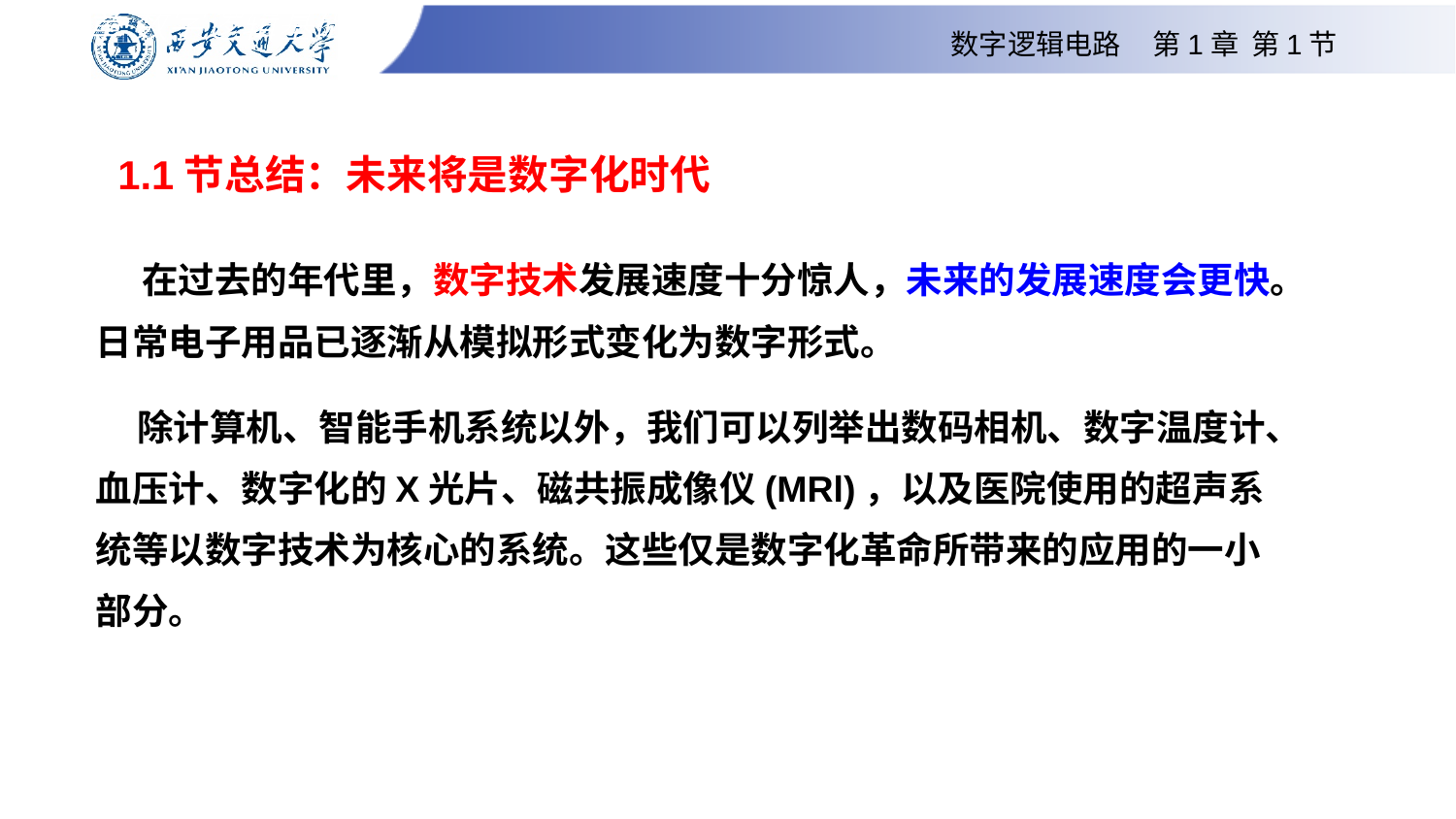

# 第一章 数字逻辑基础
数字逻辑电路     第1章  第1节
  1.1节总结：未来将是数字化时代
    在过去的年代里，数字技术发展速度十分惊人，未来的发展速度会更快。日常电子用品已逐渐从模拟形式变化为数字形式。
    除计算机、智能手机系统以外，我们可以列举出数码相机、数字温度计、血压计、数字化的X光片、磁共振成像仪(MRl)，以及医院使用的超声系统等以数字技术为核心的系统。这些仅是数字化革命所带来的应用的一小部分。